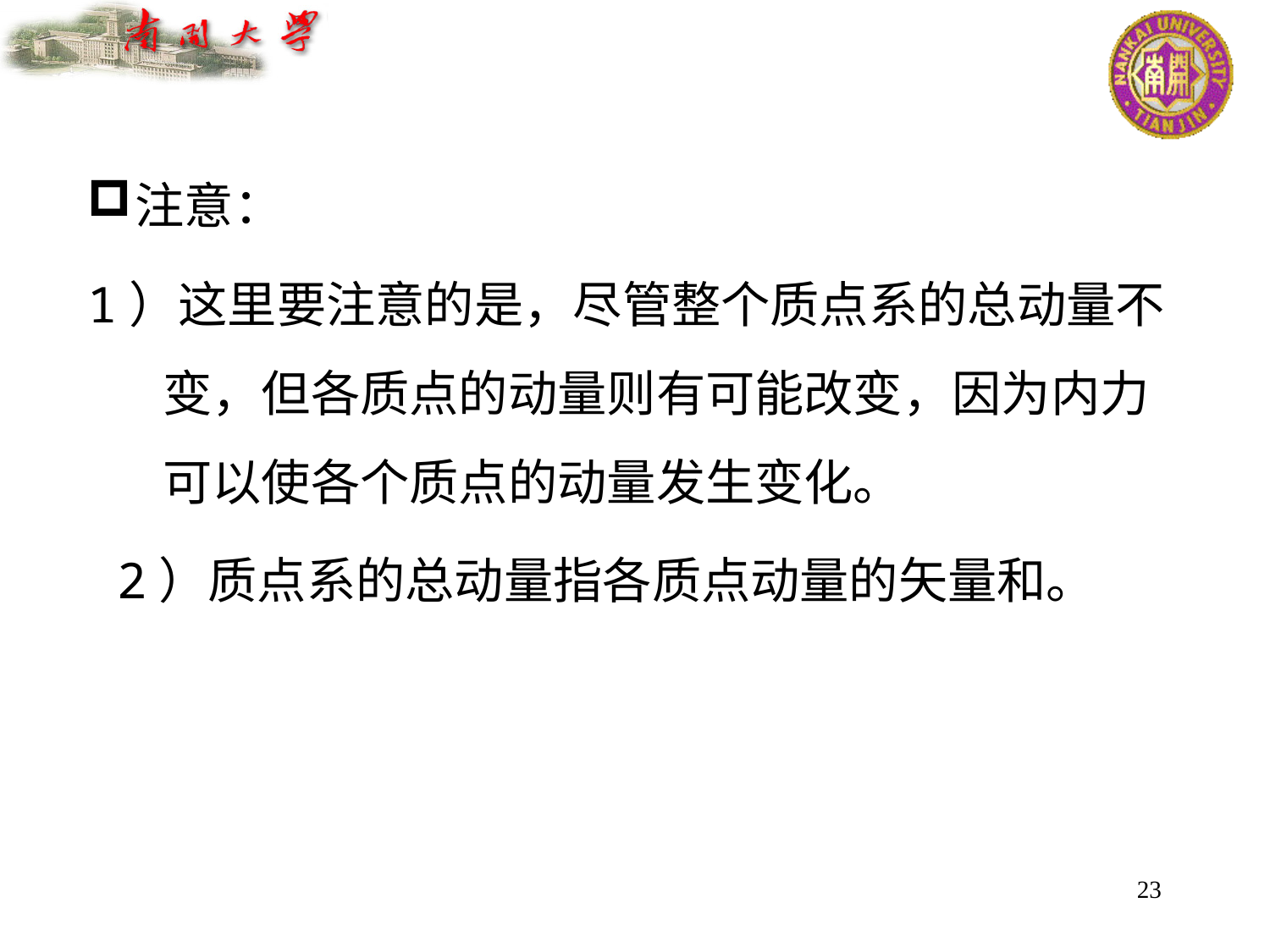

注意：
1）这里要注意的是，尽管整个质点系的总动量不变，但各质点的动量则有可能改变，因为内力可以使各个质点的动量发生变化。
 2）质点系的总动量指各质点动量的矢量和。

23